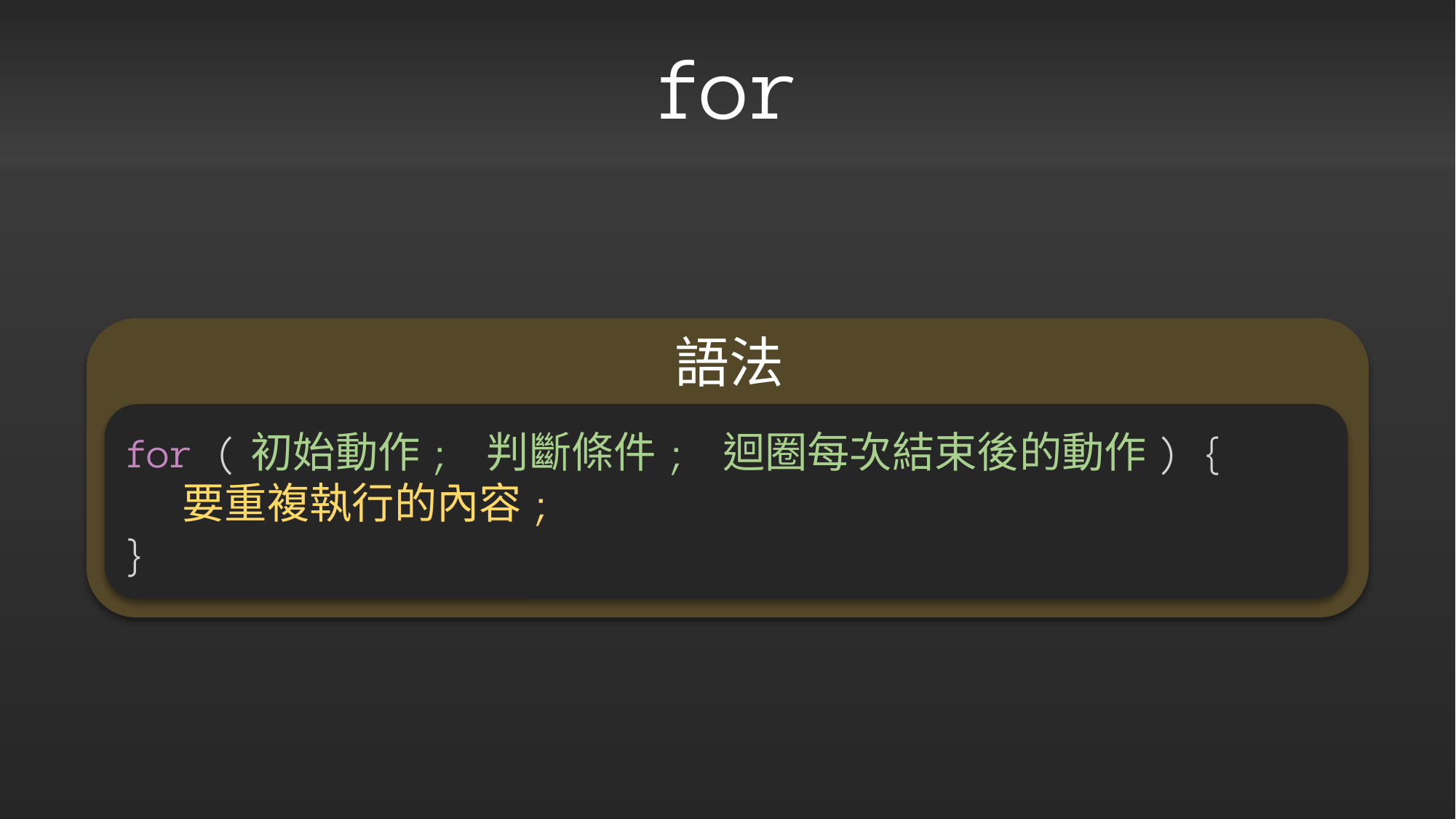

for

語法
for (初始動作; 判斷條件; 迴圈每次結束後的動作) {
    要重複執行的內容;
}